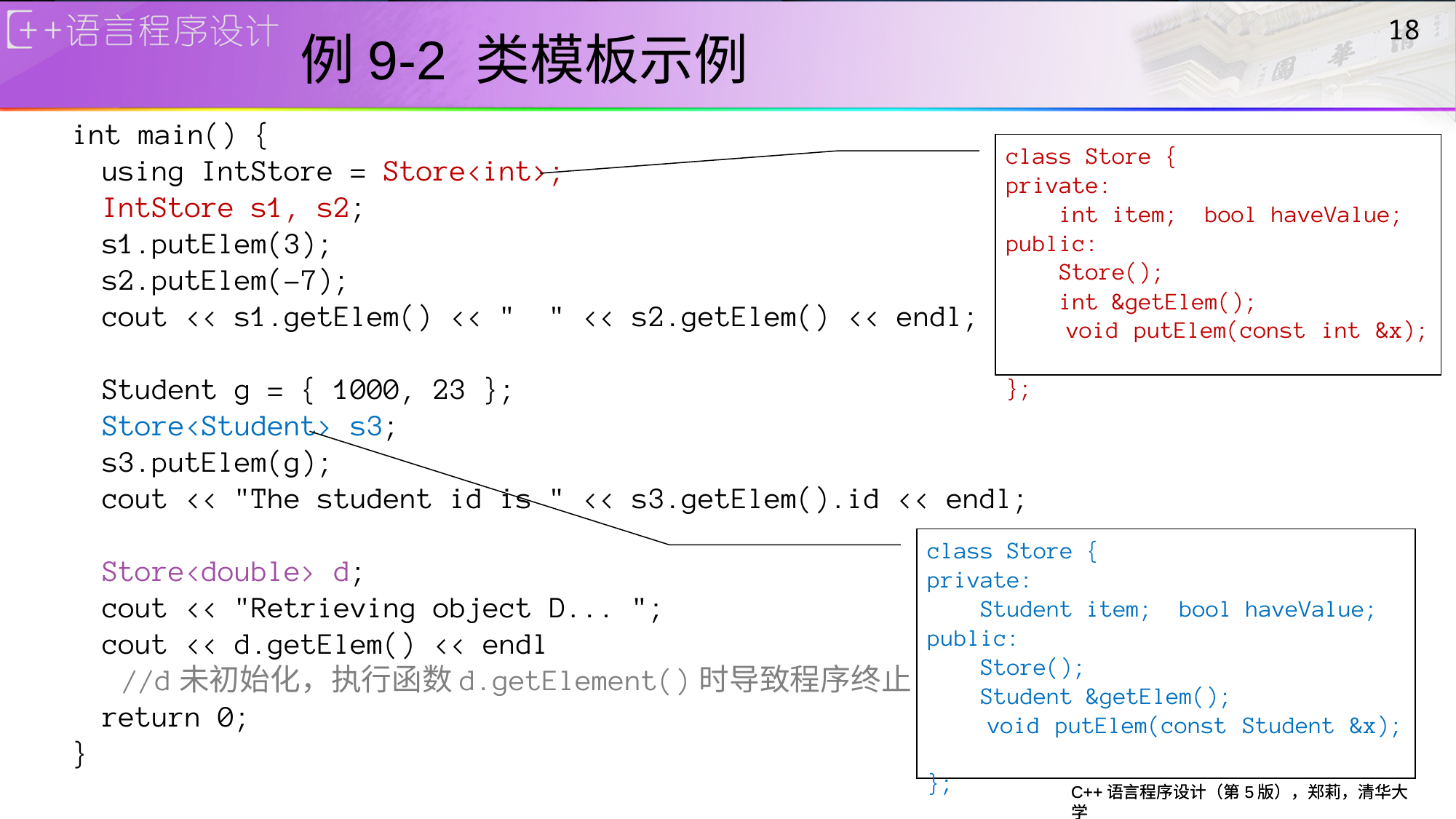

# 例9-2 类模板示例
18
int main() {
	using IntStore = Store<int>;
	IntStore s1, s2;
	s1.putElem(3);
	s2.putElem(-7);
	cout << s1.getElem() << "  " << s2.getElem() << endl;

	Student g = { 1000, 23 };
	Store<Student> s3;
	s3.putElem(g);
	cout << "The student id is " << s3.getElem().id << endl;

	Store<double> d;
	cout << "Retrieving object D... ";
	cout << d.getElem() << endl
   //d未初始化，执行函数d.getElement()时导致程序终止
	return 0;
}
class Store {
private:
    int item;  bool haveValue;
public:
    Store();
    int &getElem();
    void putElem(const int &x);
};
class Store {
private:
    Student item;  bool haveValue;
public:
    Store();
    Student &getElem();
    void putElem(const Student &x);
};